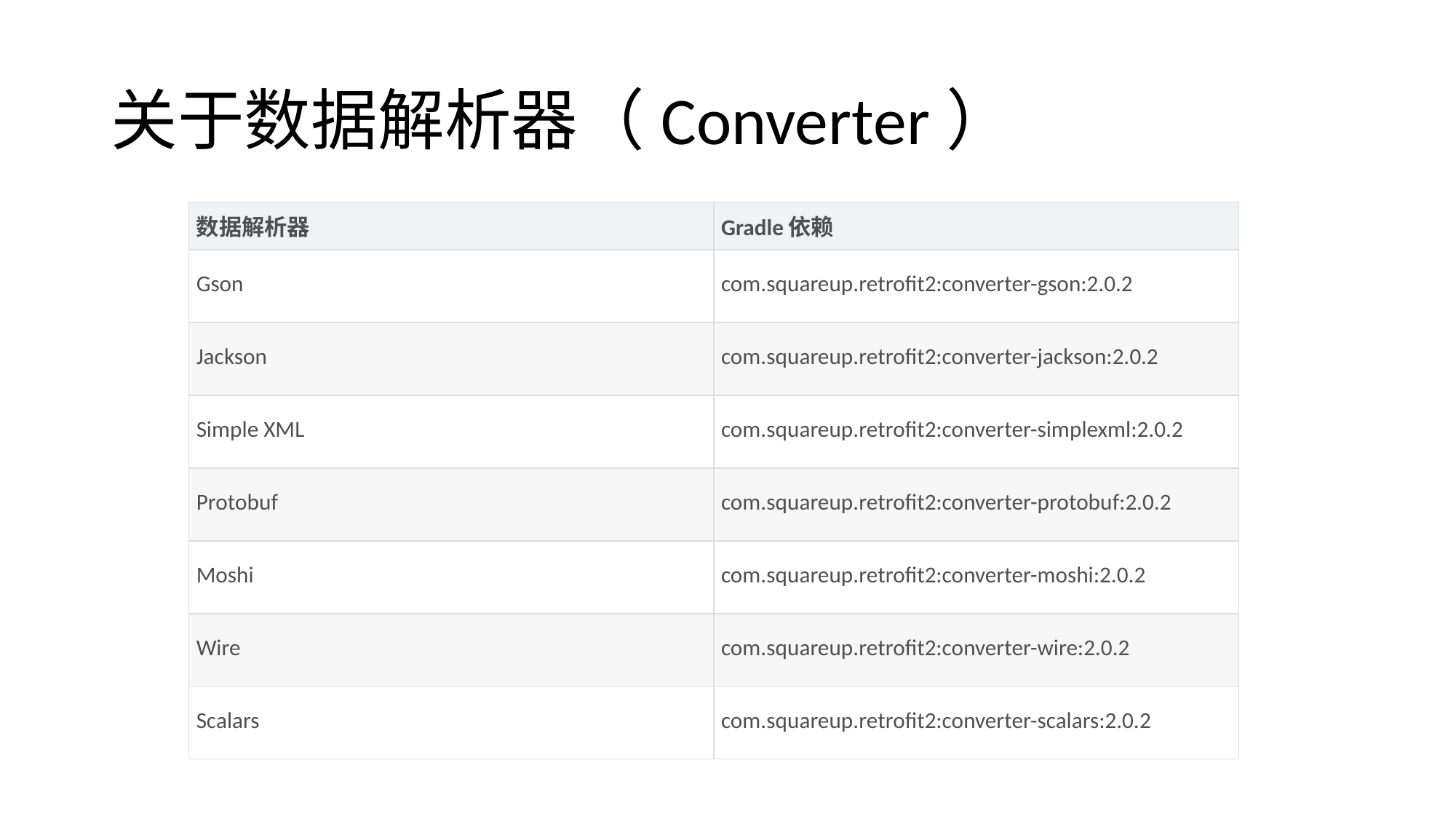

# 关于数据解析器（Converter）
| 数据解析器 | Gradle依赖 |
| --- | --- |
| Gson | com.squareup.retrofit2:converter-gson:2.0.2 |
| Jackson | com.squareup.retrofit2:converter-jackson:2.0.2 |
| Simple XML | com.squareup.retrofit2:converter-simplexml:2.0.2 |
| Protobuf | com.squareup.retrofit2:converter-protobuf:2.0.2 |
| Moshi | com.squareup.retrofit2:converter-moshi:2.0.2 |
| Wire | com.squareup.retrofit2:converter-wire:2.0.2 |
| Scalars | com.squareup.retrofit2:converter-scalars:2.0.2 |